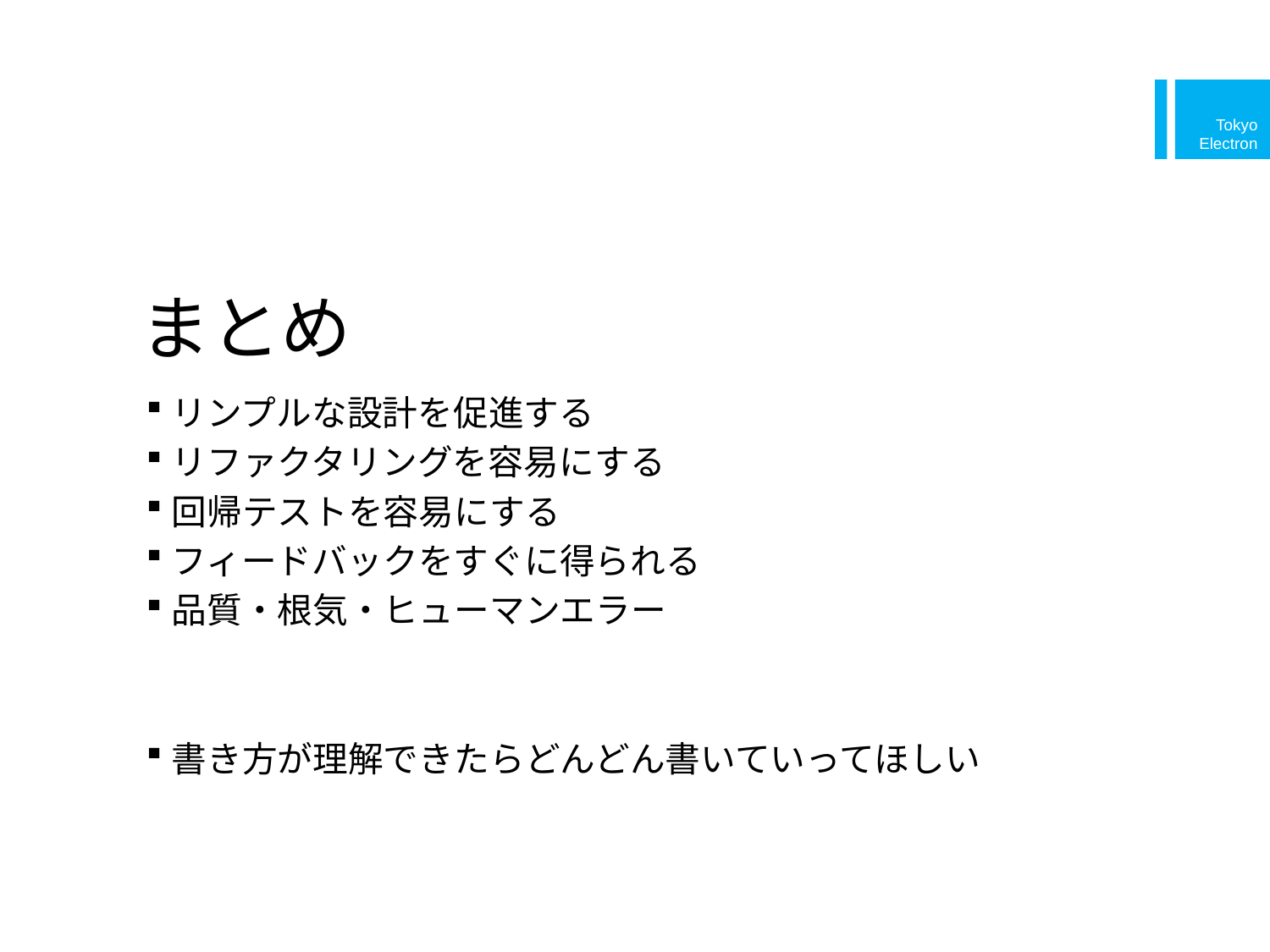

# まとめ
リンプルな設計を促進する
リファクタリングを容易にする
回帰テストを容易にする
フィードバックをすぐに得られる
品質・根気・ヒューマンエラー

書き方が理解できたらどんどん書いていってほしい